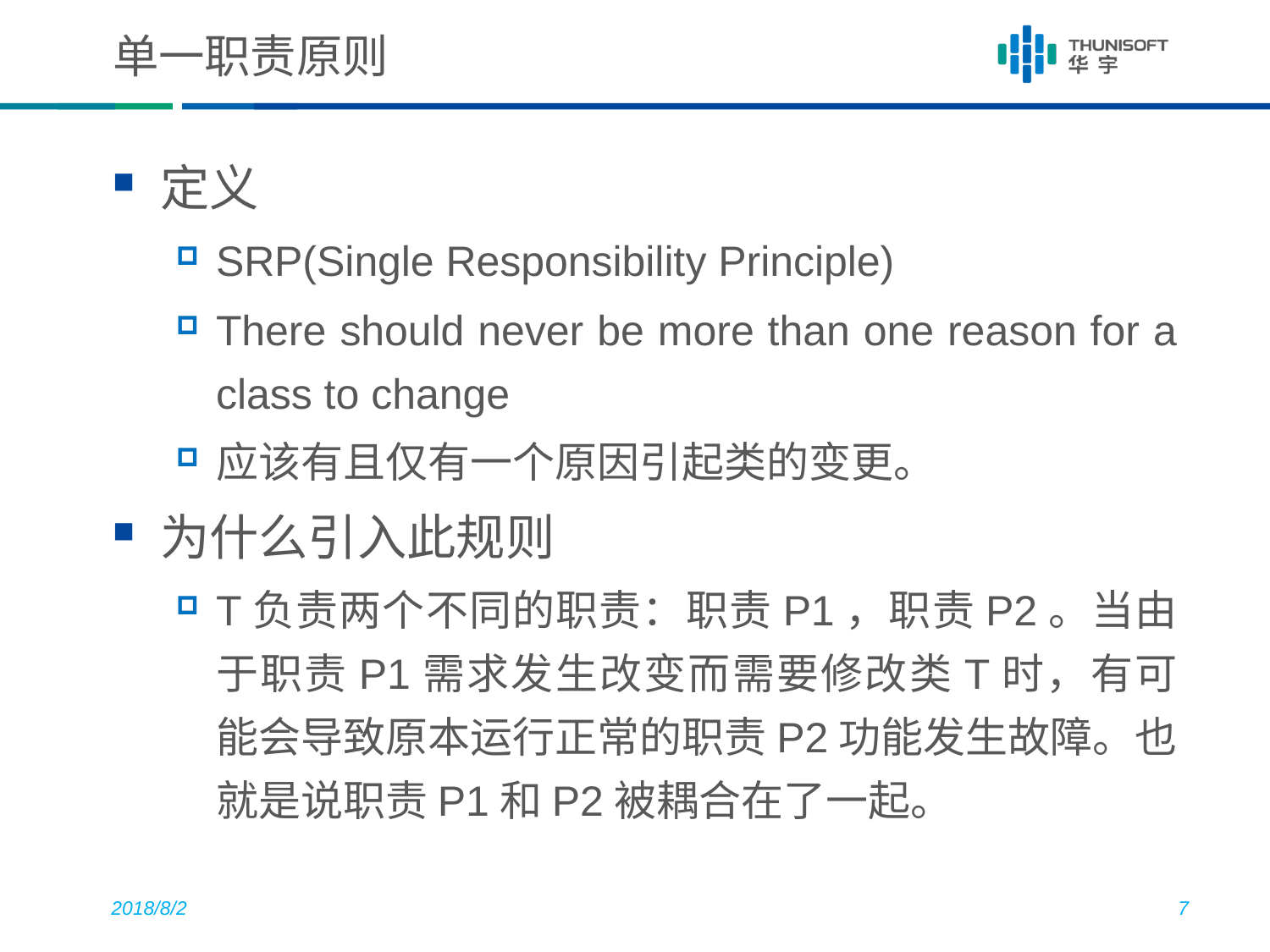

# 单一职责原则
定义
SRP(Single Responsibility Principle)
There should never be more than one reason for a class to change
应该有且仅有一个原因引起类的变更。
为什么引入此规则
T负责两个不同的职责：职责P1，职责P2。当由于职责P1需求发生改变而需要修改类T时，有可能会导致原本运行正常的职责P2功能发生故障。也就是说职责P1和P2被耦合在了一起。
2018/8/2
7